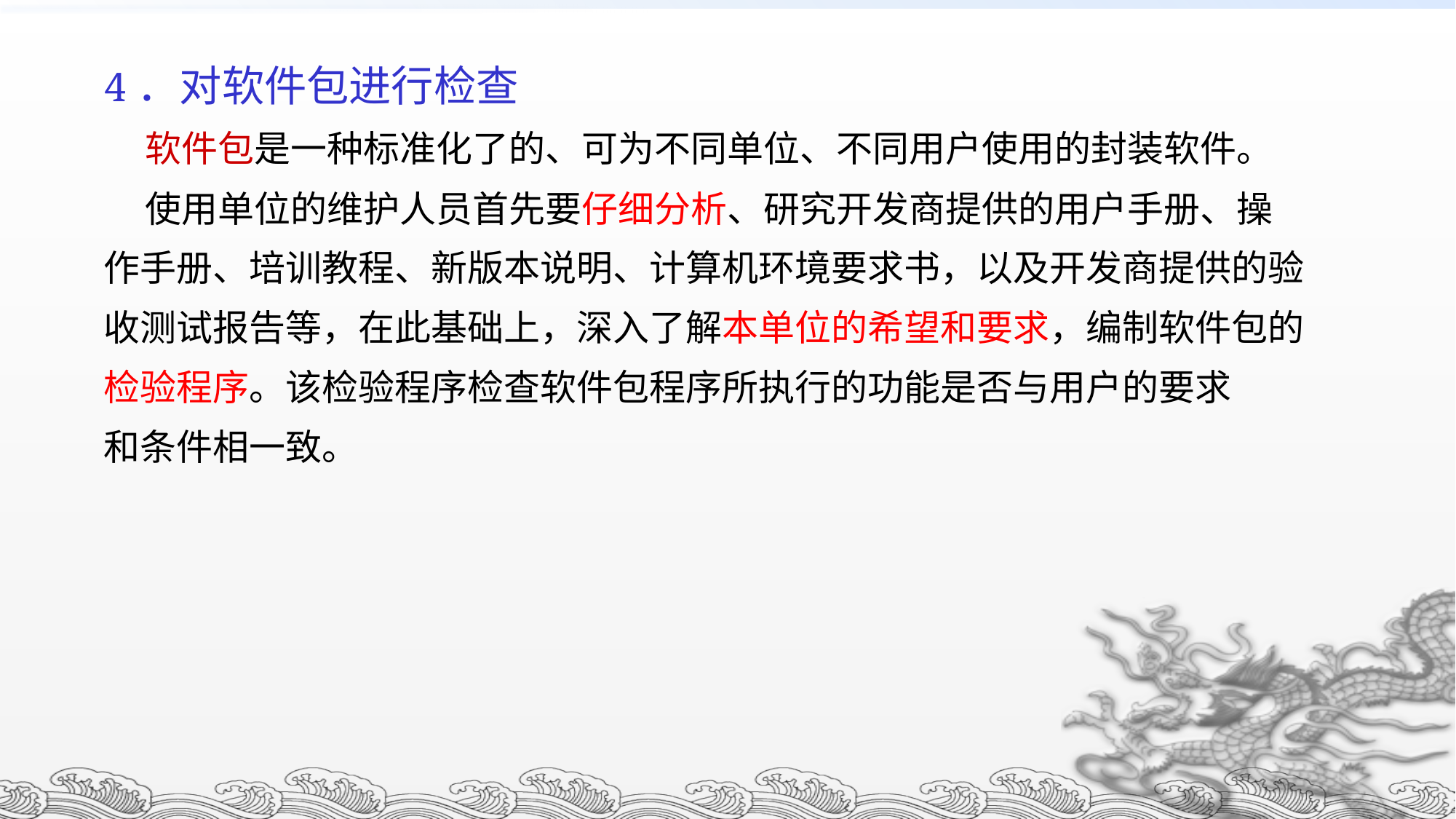

4．对软件包进行检查
    软件包是一种标准化了的、可为不同单位、不同用户使用的封装软件。
    使用单位的维护人员首先要仔细分析、研究开发商提供的用户手册、操
作手册、培训教程、新版本说明、计算机环境要求书，以及开发商提供的验
收测试报告等，在此基础上，深入了解本单位的希望和要求，编制软件包的
检验程序。该检验程序检查软件包程序所执行的功能是否与用户的要求
和条件相一致。